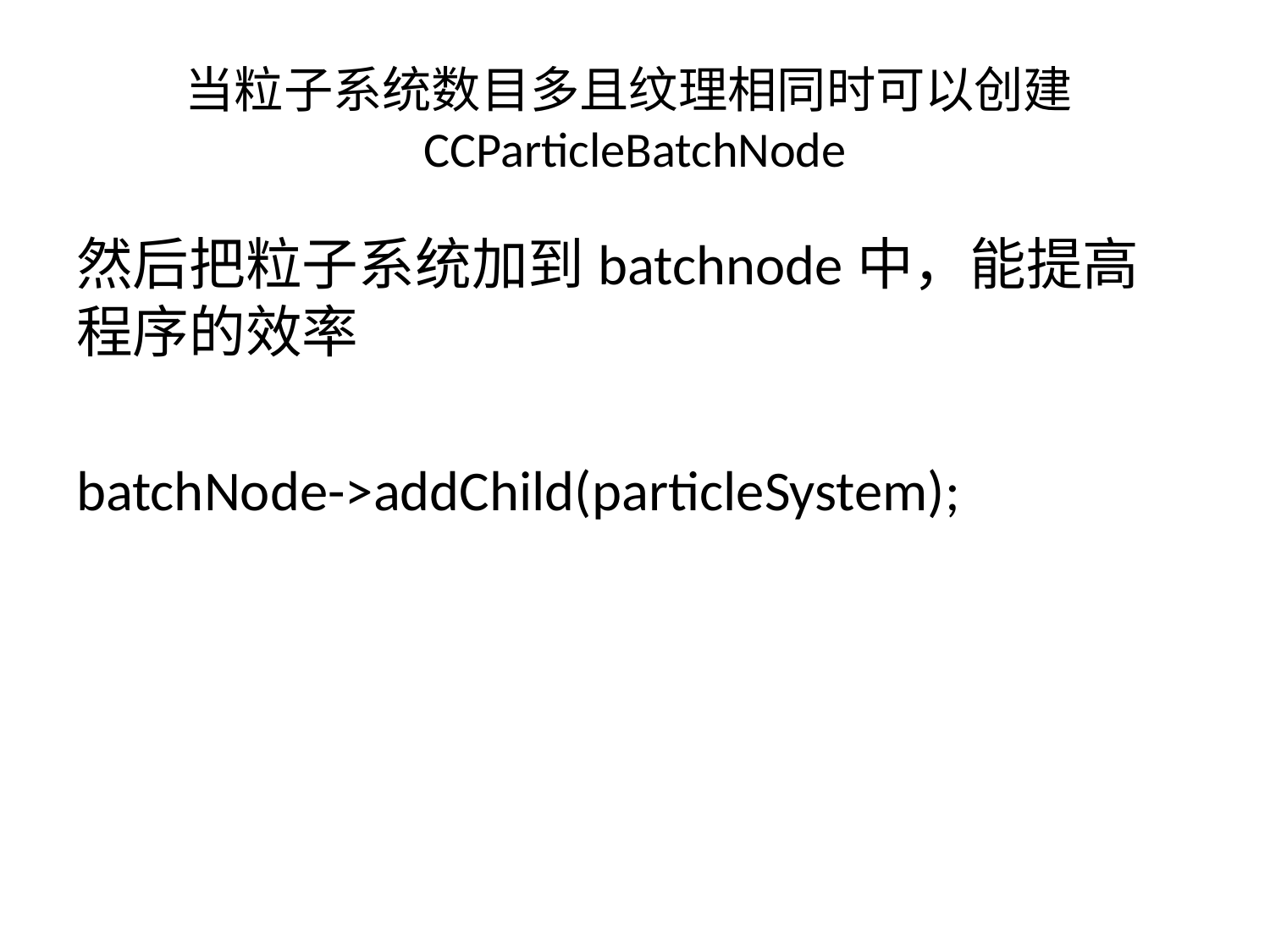

# 当粒子系统数目多且纹理相同时可以创建CCParticleBatchNode
然后把粒子系统加到batchnode中，能提高程序的效率

batchNode->addChild(particleSystem);